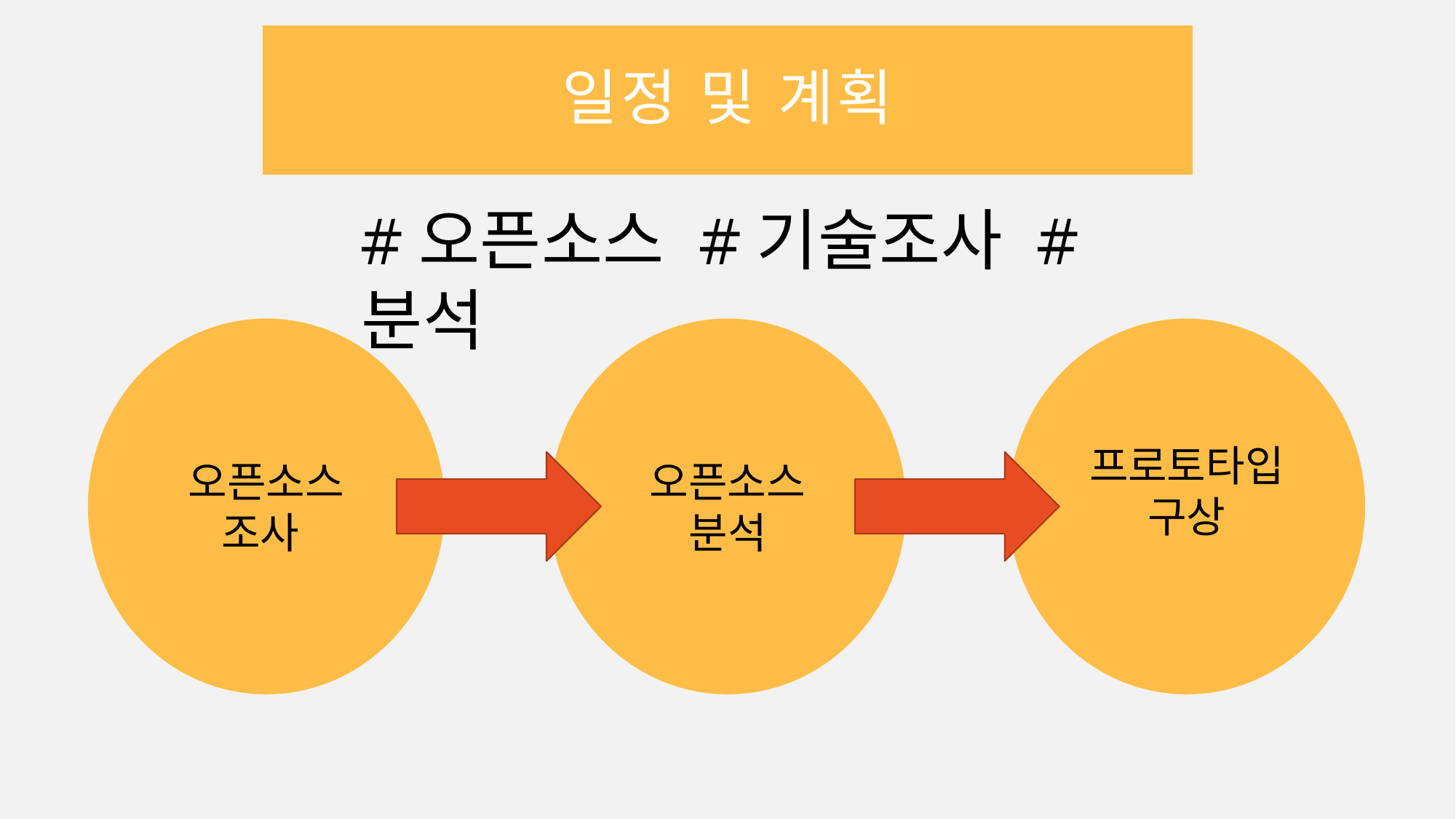

# 일정 및 계획
#오픈소스 #기술조사 #분석
프로토타입 구상

오픈소스 조사
오픈소스 분석